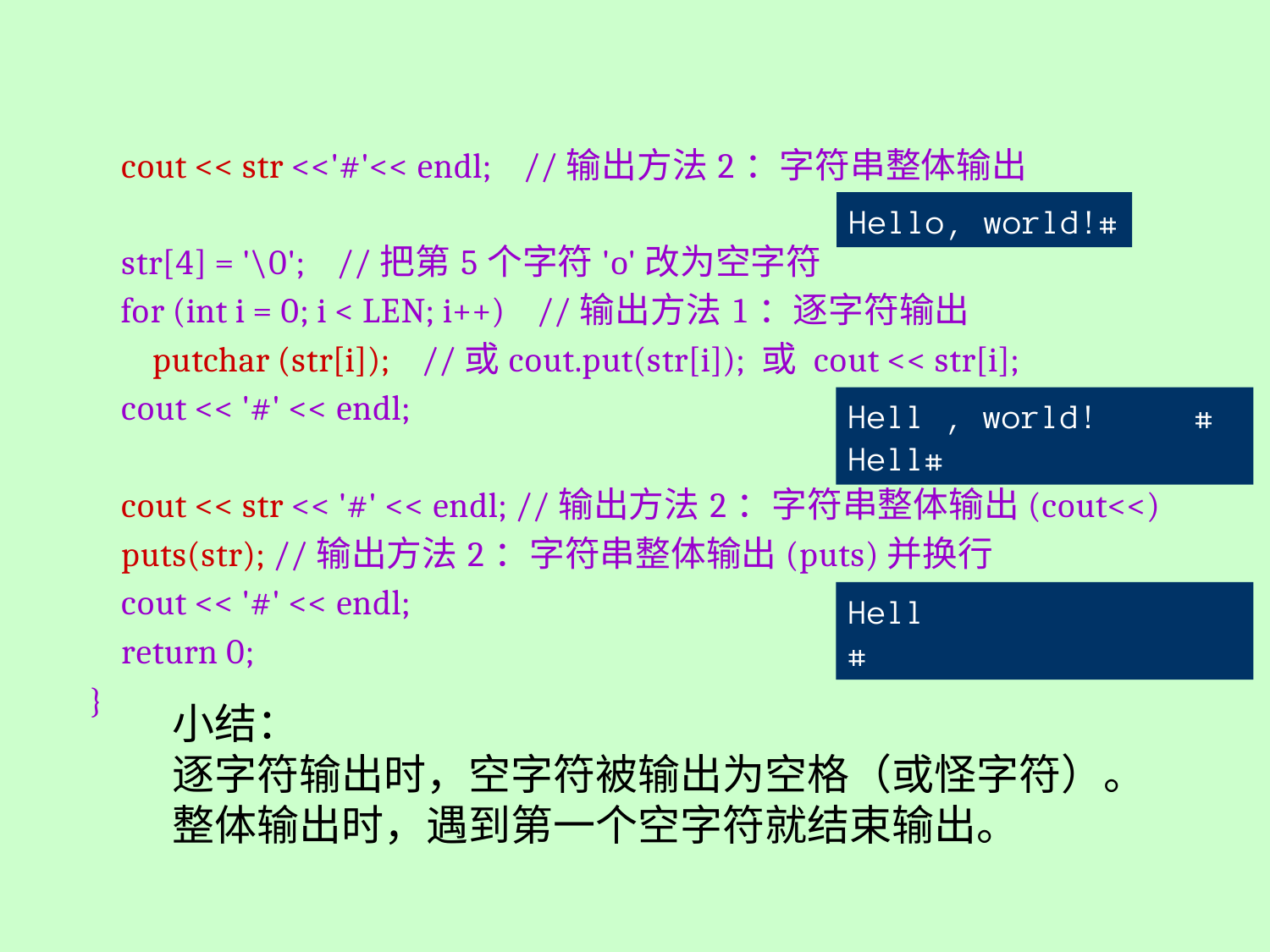

cout << str <<'#'<< endl;    //输出方法2：字符串整体输出

    str[4] = '\0';    //把第5个字符'o'改为空字符
    for (int i = 0; i < LEN; i++)    //输出方法1：逐字符输出
        putchar (str[i]);    //或cout.put(str[i]); 或 cout << str[i];
    cout << '#' << endl;

    cout << str << '#' << endl; //输出方法2：字符串整体输出(cout<<)
    puts(str); //输出方法2：字符串整体输出(puts)并换行
    cout << '#' << endl;
    return 0;
}

Hello, world!#
Hell , world!     #
Hell#
Hell
#
小结：
逐字符输出时，空字符被输出为空格（或怪字符）。
整体输出时，遇到第一个空字符就结束输出。

74